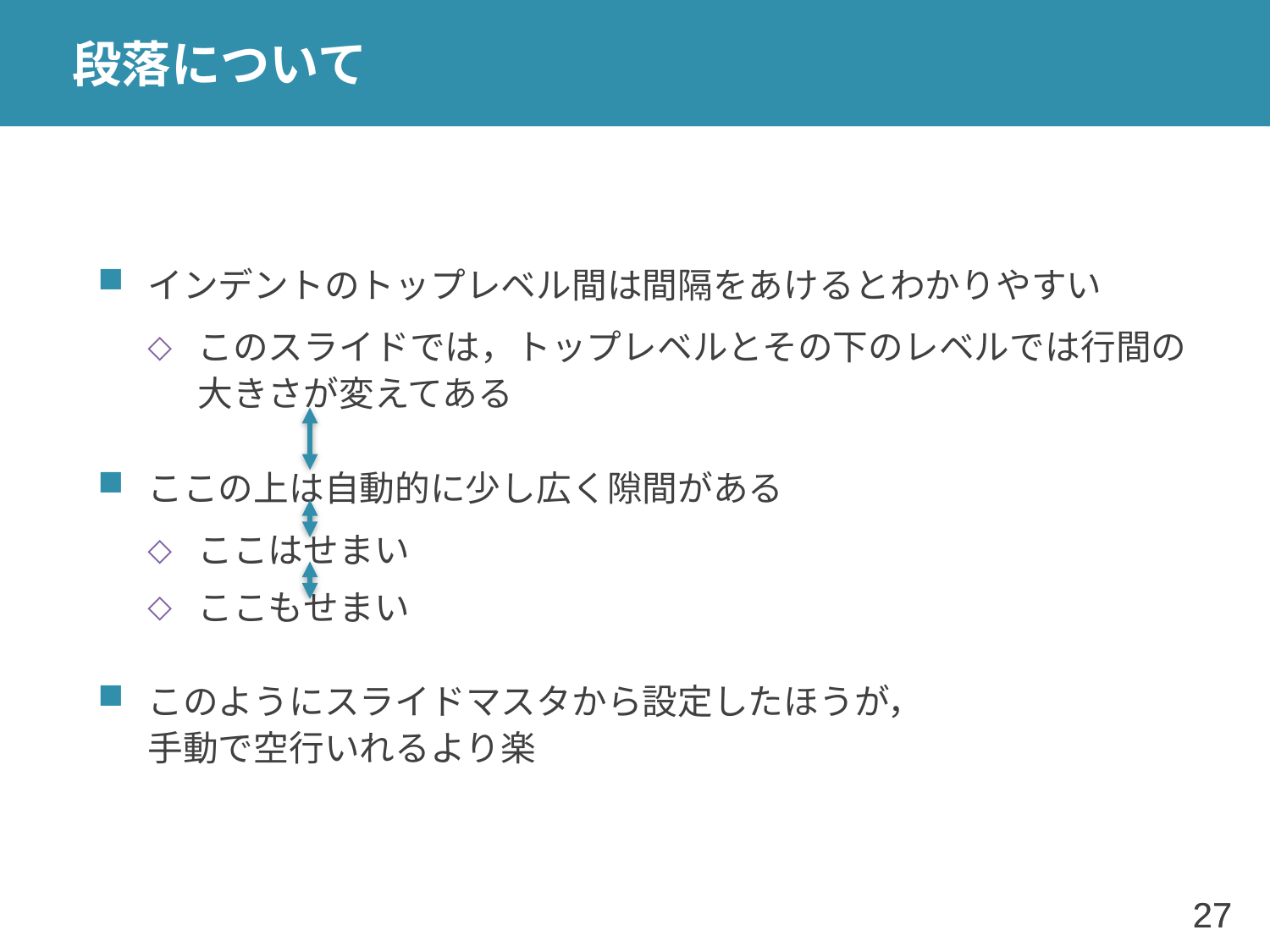

# 段落について
インデントのトップレベル間は間隔をあけるとわかりやすい
このスライドでは，トップレベルとその下のレベルでは行間の
大きさが変えてある
ここの上は自動的に少し広く隙間がある
ここはせまい
ここもせまい
このようにスライドマスタから設定したほうが，
手動で空行いれるより楽